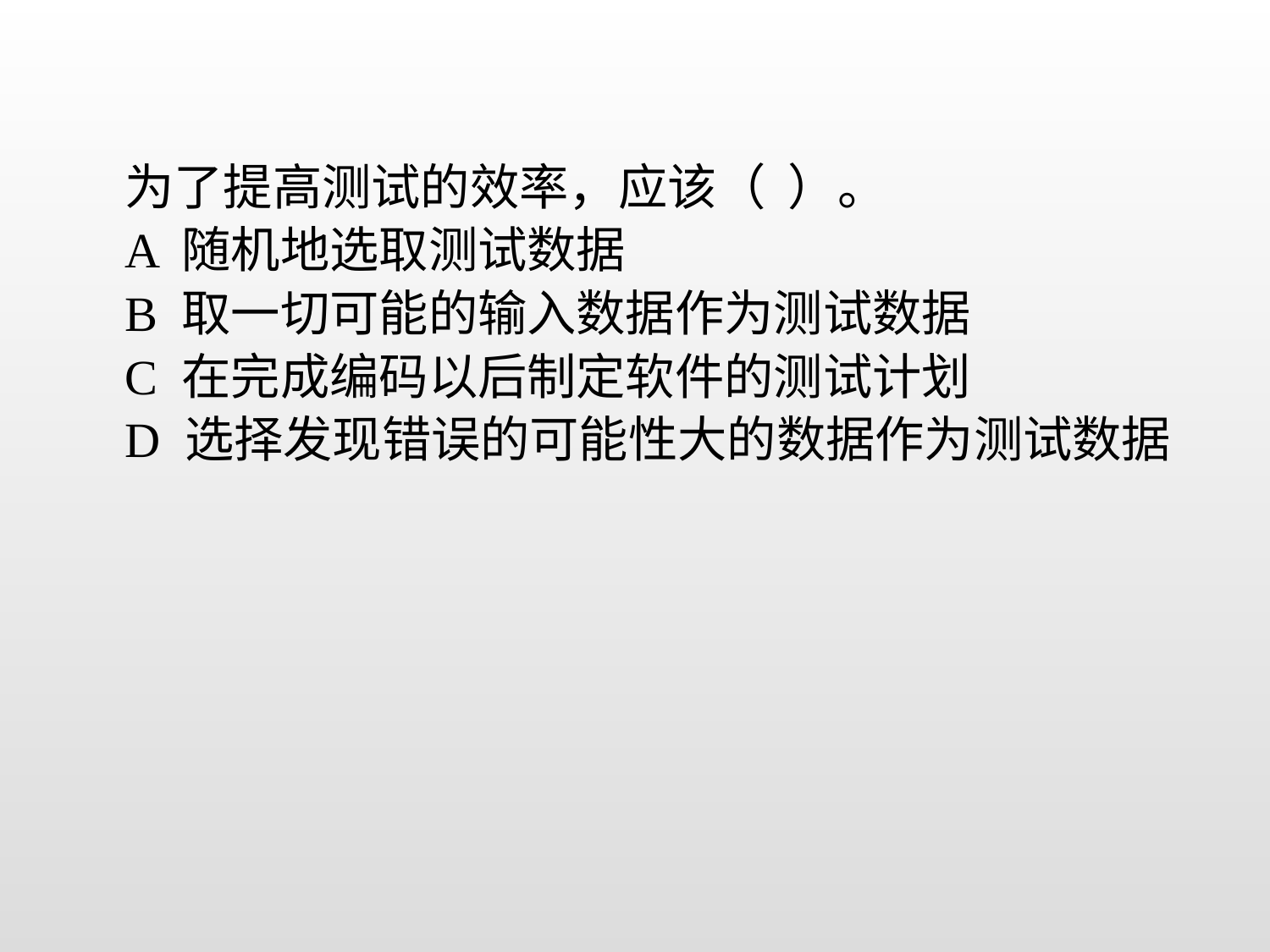

为了提高测试的效率，应该（  ）。
A 随机地选取测试数据
B 取一切可能的输入数据作为测试数据
C 在完成编码以后制定软件的测试计划
D 选择发现错误的可能性大的数据作为测试数据